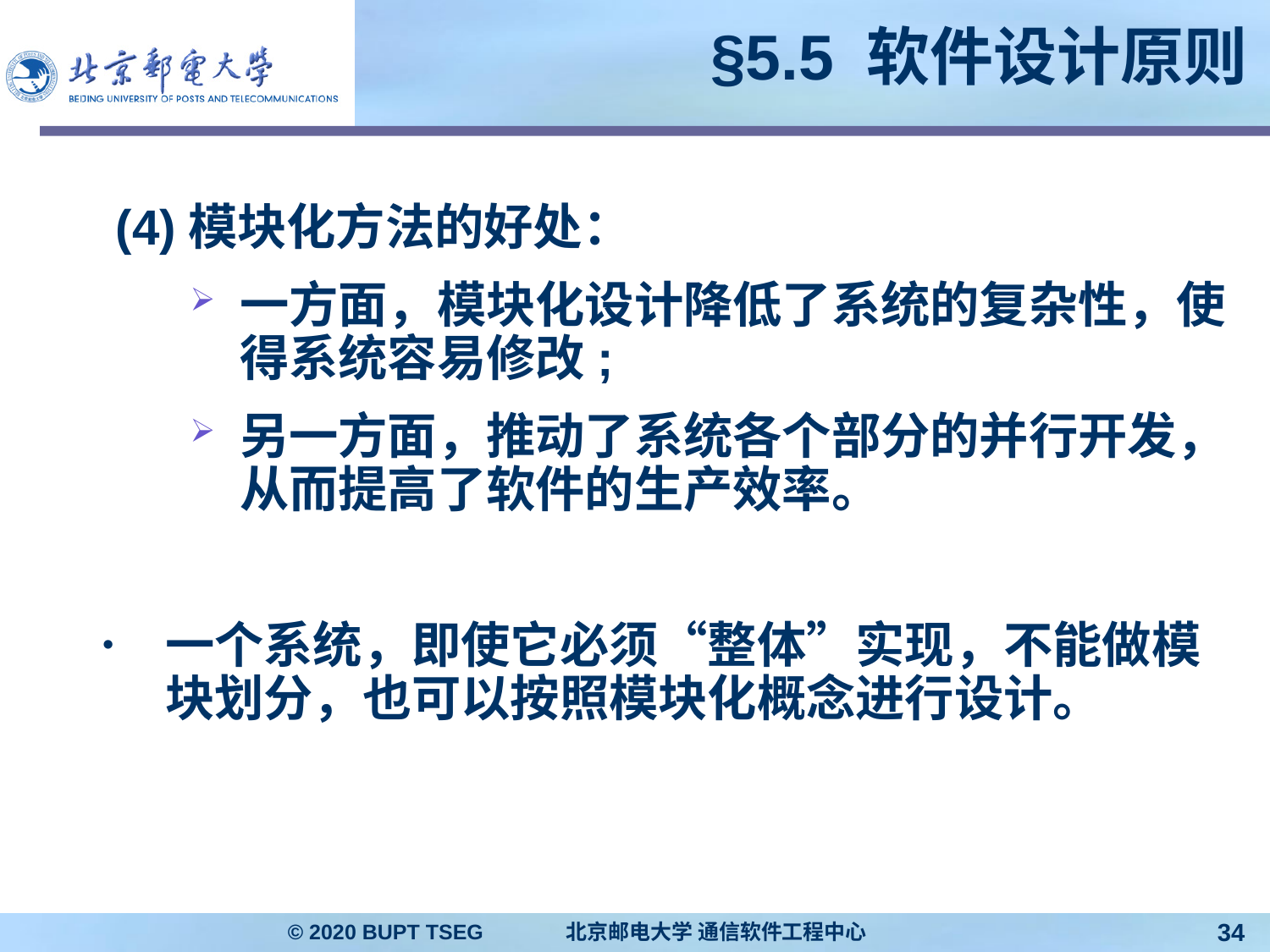

# §5.5 软件设计原则
(4)模块化方法的好处：
一方面，模块化设计降低了系统的复杂性，使得系统容易修改;
另一方面，推动了系统各个部分的并行开发，从而提高了软件的生产效率。

一个系统，即使它必须“整体”实现，不能做模块划分，也可以按照模块化概念进行设计。

© 2020 BUPT TSEG             北京邮电大学 通信软件工程中心